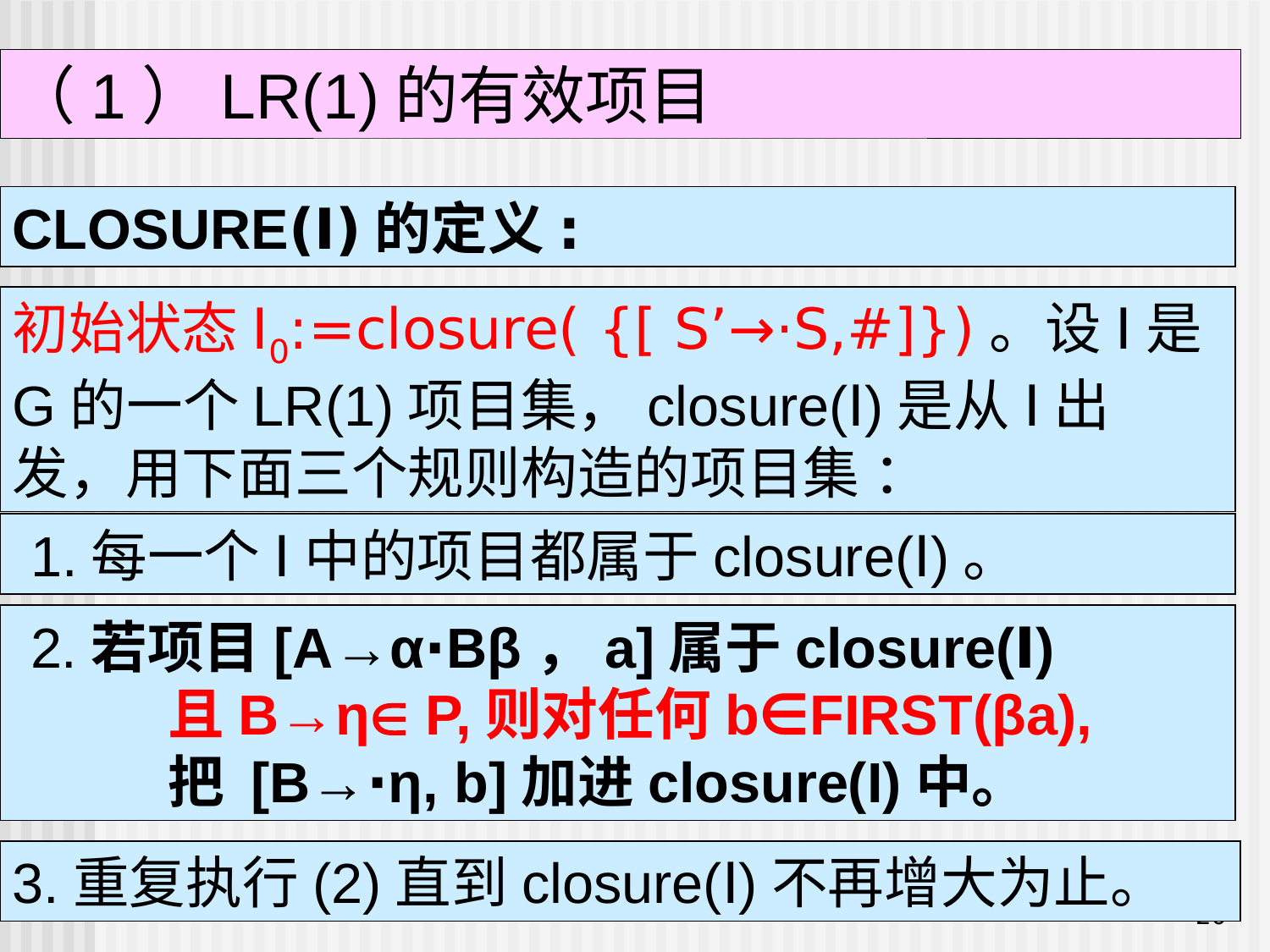

（1）LR(1)的有效项目
CLOSURE(I)的定义:
初始状态I0:=closure( {[ S’→·S,#]})。设I是G的一个LR(1)项目集，closure(I)是从I出发，用下面三个规则构造的项目集 ：
 1.每一个I中的项目都属于closure(I)。
 2.若项目[A→α·Bβ，a]属于closure(I)
           且B→η∈ P,则对任何b∈FIRST(βa),
           把 [B→·η, b]加进closure(I)中。
3.重复执行(2)直到closure(I)不再增大为止。
20